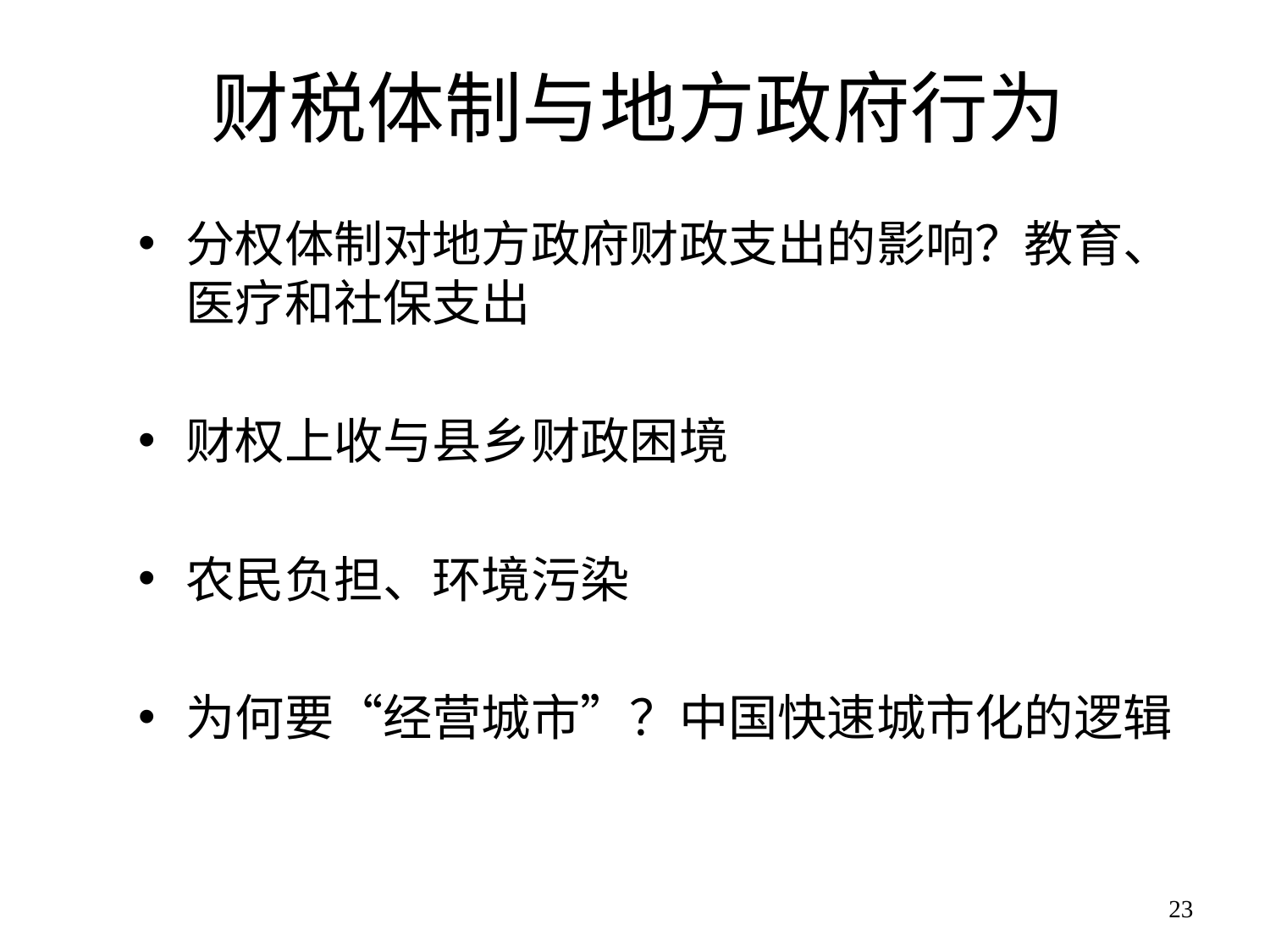

# 财税体制与地方政府行为
分权体制对地方政府财政支出的影响？教育、医疗和社保支出

财权上收与县乡财政困境

农民负担、环境污染

为何要“经营城市”？中国快速城市化的逻辑

23